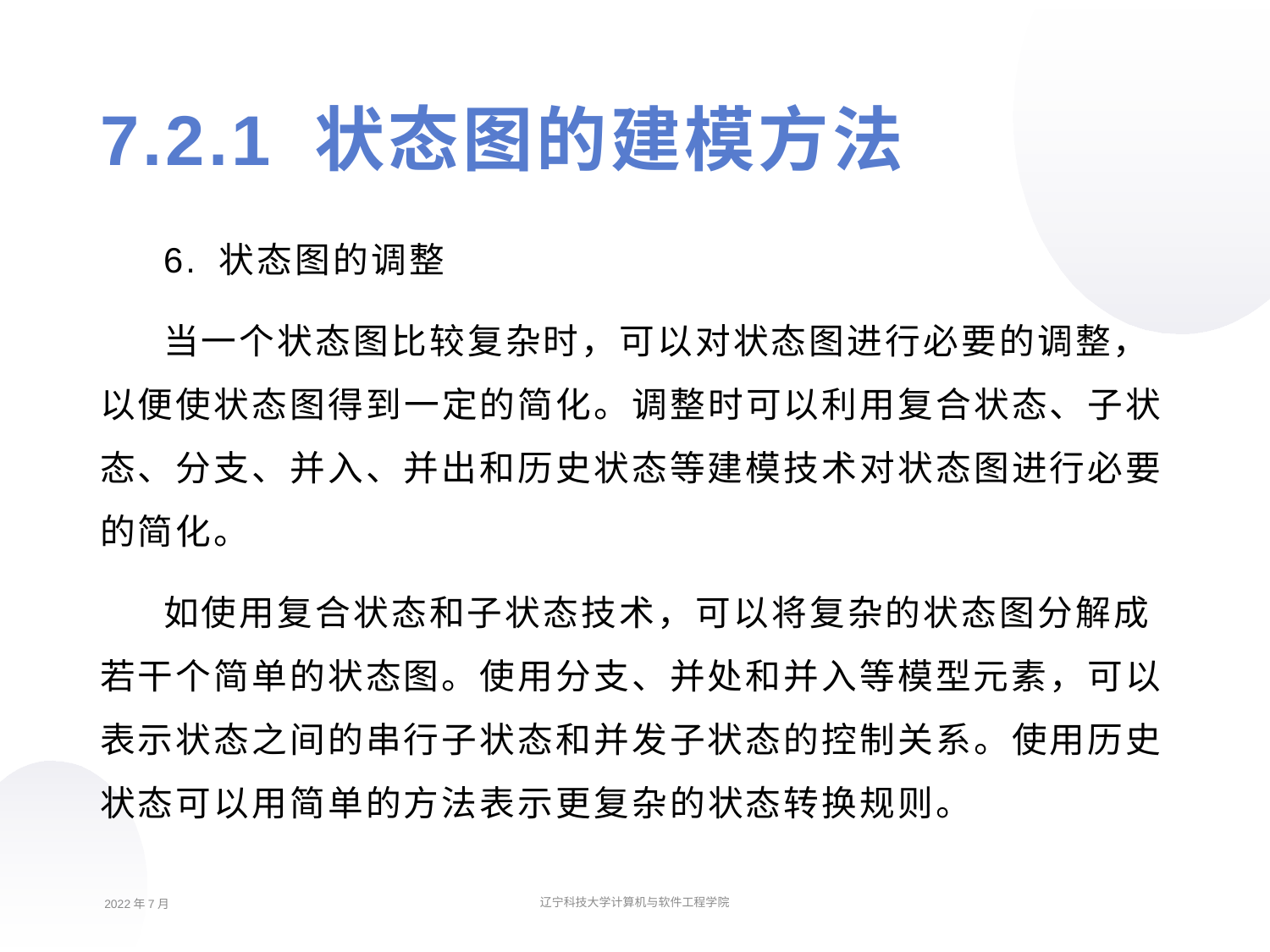

7.2.1 状态图的建模方法
6. 状态图的调整
当一个状态图比较复杂时，可以对状态图进行必要的调整，以便使状态图得到一定的简化。调整时可以利用复合状态、子状态、分支、并入、并出和历史状态等建模技术对状态图进行必要的简化。
如使用复合状态和子状态技术，可以将复杂的状态图分解成若干个简单的状态图。使用分支、并处和并入等模型元素，可以表示状态之间的串行子状态和并发子状态的控制关系。使用历史状态可以用简单的方法表示更复杂的状态转换规则。

2022年7月
辽宁科技大学计算机与软件工程学院
41